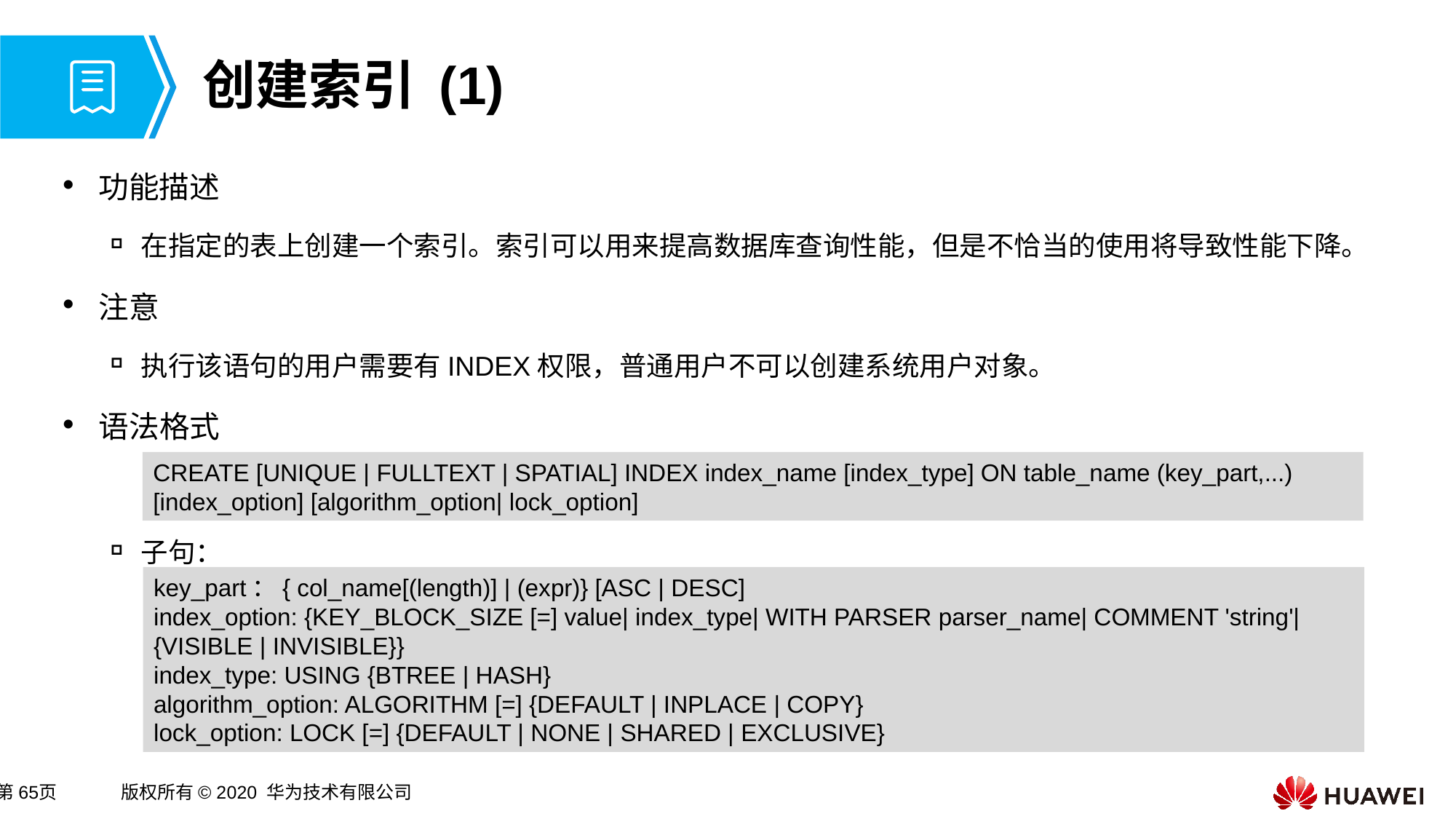

# 创建索引 (1)
功能描述
在指定的表上创建一个索引。索引可以用来提高数据库查询性能，但是不恰当的使用将导致性能下降。
注意
执行该语句的用户需要有INDEX权限，普通用户不可以创建系统用户对象。
语法格式

子句：

CREATE [UNIQUE | FULLTEXT | SPATIAL] INDEX index_name [index_type] ON table_name (key_part,...) [index_option] [algorithm_option| lock_option]
key_part：{ col_name[(length)] | (expr)} [ASC | DESC]
index_option: {KEY_BLOCK_SIZE [=] value| index_type| WITH PARSER parser_name| COMMENT 'string'| {VISIBLE | INVISIBLE}}
index_type: USING {BTREE | HASH}
algorithm_option: ALGORITHM [=] {DEFAULT | INPLACE | COPY}
lock_option: LOCK [=] {DEFAULT | NONE | SHARED | EXCLUSIVE}